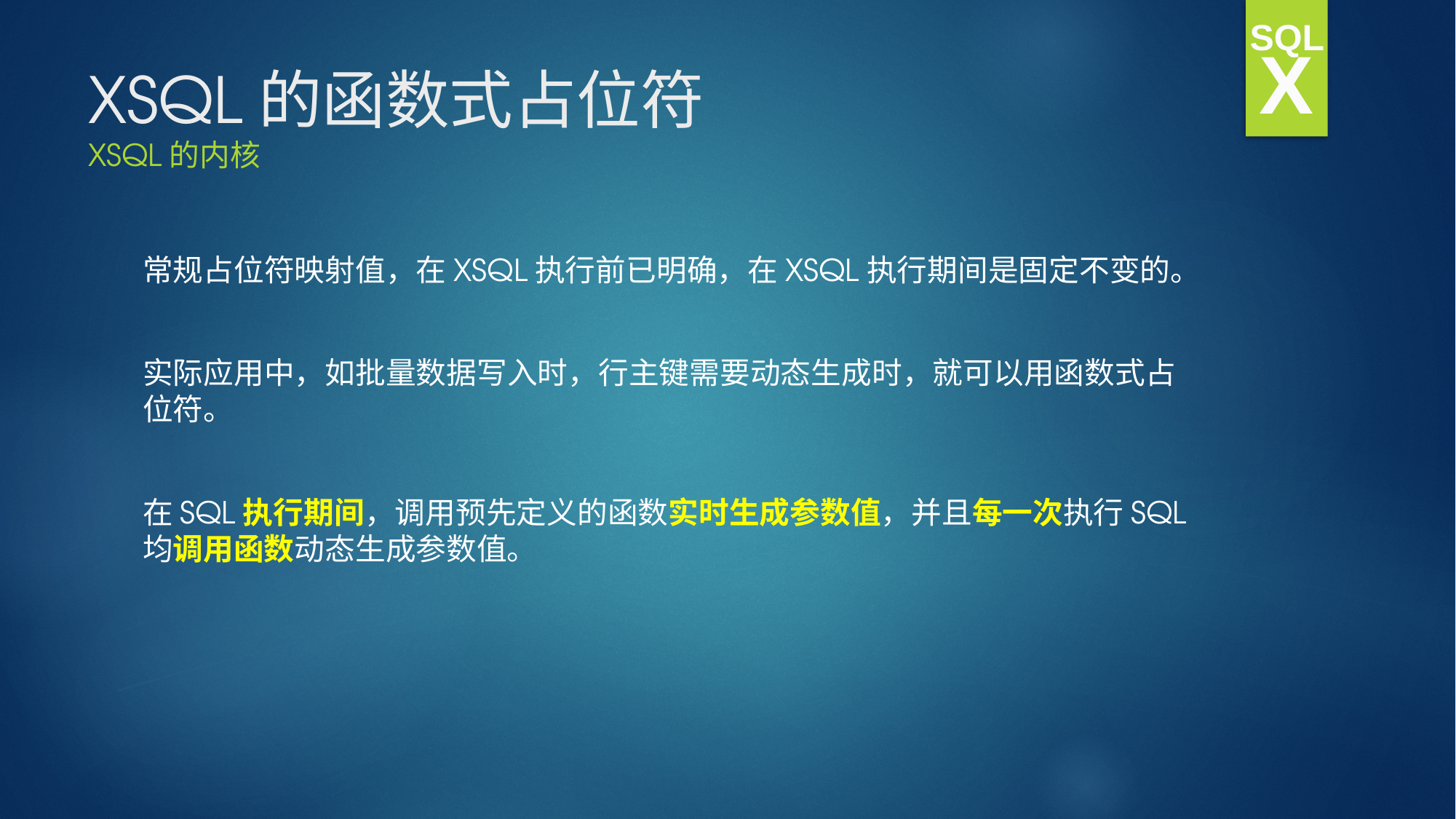

SQL
X
# XSQL的函数式占位符 XSQL的内核
常规占位符映射值，在XSQL执行前已明确，在XSQL执行期间是固定不变的。

实际应用中，如批量数据写入时，行主键需要动态生成时，就可以用函数式占位符。

在SQL执行期间，调用预先定义的函数实时生成参数值，并且每一次执行SQL均调用函数动态生成参数值。